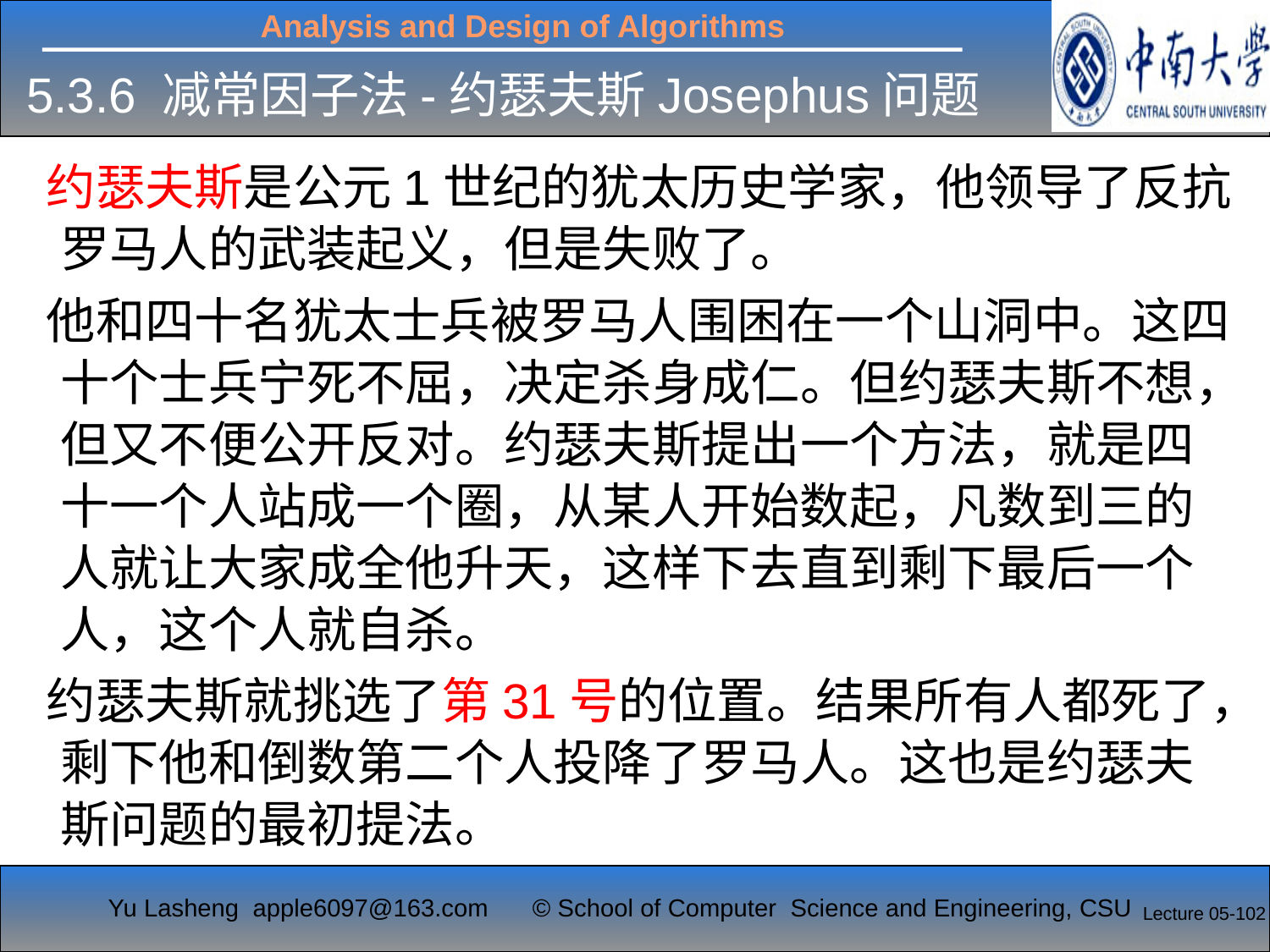

# 5.3.6 减常因子法-约瑟夫斯Josephus问题
  约瑟夫斯是公元1世纪的犹太历史学家，他领导了反抗罗马人的武装起义，但是失败了。
  他和四十名犹太士兵被罗马人围困在一个山洞中。这四十个士兵宁死不屈，决定杀身成仁。但约瑟夫斯不想，但又不便公开反对。约瑟夫斯提出一个方法，就是四十一个人站成一个圈，从某人开始数起，凡数到三的人就让大家成全他升天，这样下去直到剩下最后一个人，这个人就自杀。
  约瑟夫斯就挑选了第31号的位置。结果所有人都死了，剩下他和倒数第二个人投降了罗马人。这也是约瑟夫斯问题的最初提法。
Lecture 05-102